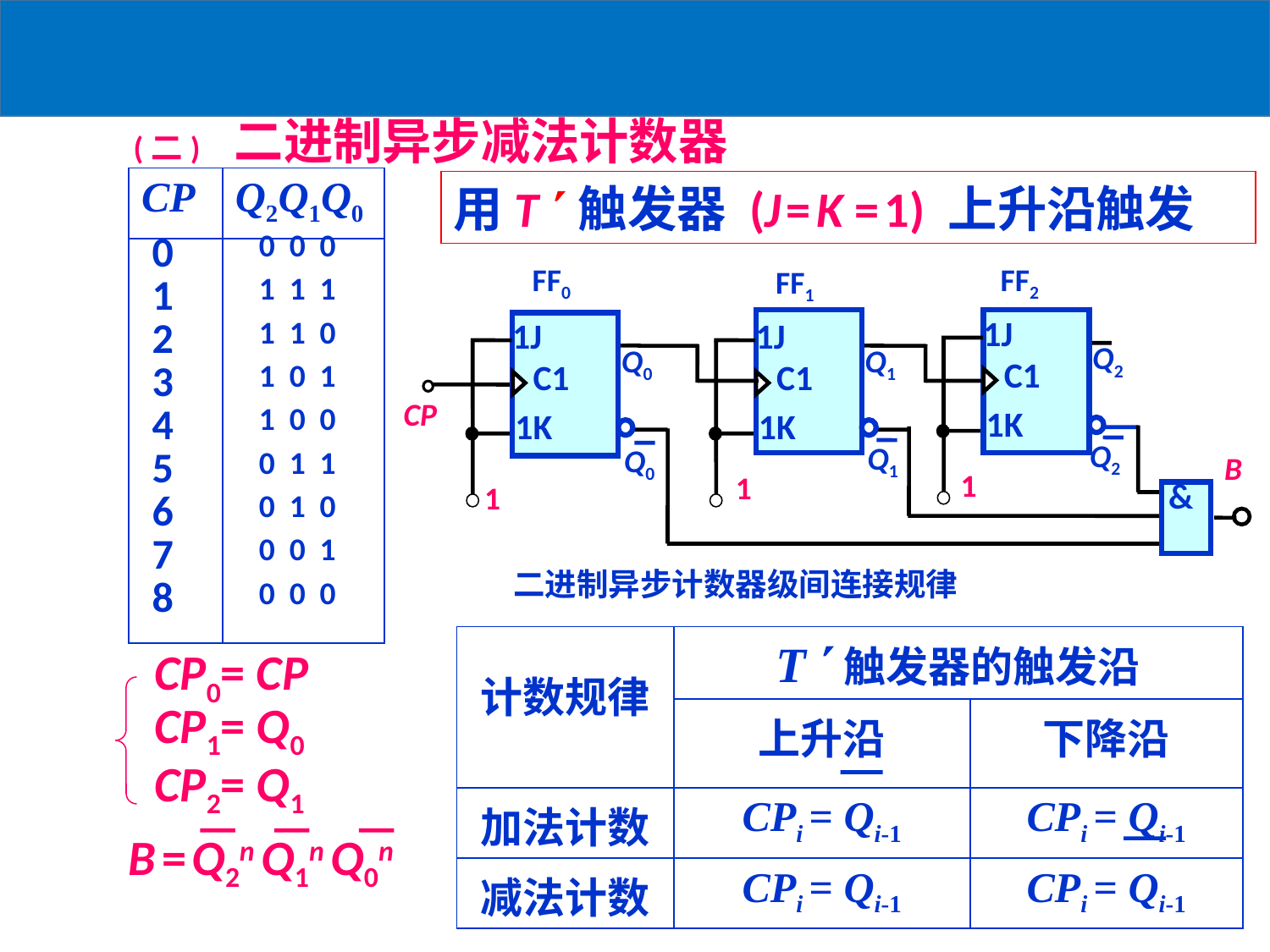

(二)  二进制异步减法计数器
| CP | Q2Q1Q0 |
| --- | --- |
|  |  |
用T ′触发器 (J = K = 1) 上升沿触发
0  0  0
0
1
2
3
4
5
6
7
8
FF0
FF2
FF1
1J
1J
1J

Q2
Q0
Q1

C1
C1
C1

CP
1K
1K
1K

Q2

Q1

Q0

B

1
1
&
1

1  1  1
1  1  0
1  0  1
1  0  0
0  1  1
0  1  0
0  0  1
二进制异步计数器级间连接规律
0  0  0
| 计数规律 | T ′触发器的触发沿 |  |
| --- | --- | --- |
|  | 上升沿 | 下降沿 |
| 加法计数 | CPi = Qi-1 | CPi = Qi-1 |
| 减法计数 | CPi = Qi-1 | CPi = Qi-1 |
CP0= CP

CP1= Q0
CP2= Q1

B = Q2n Q1n Q0n